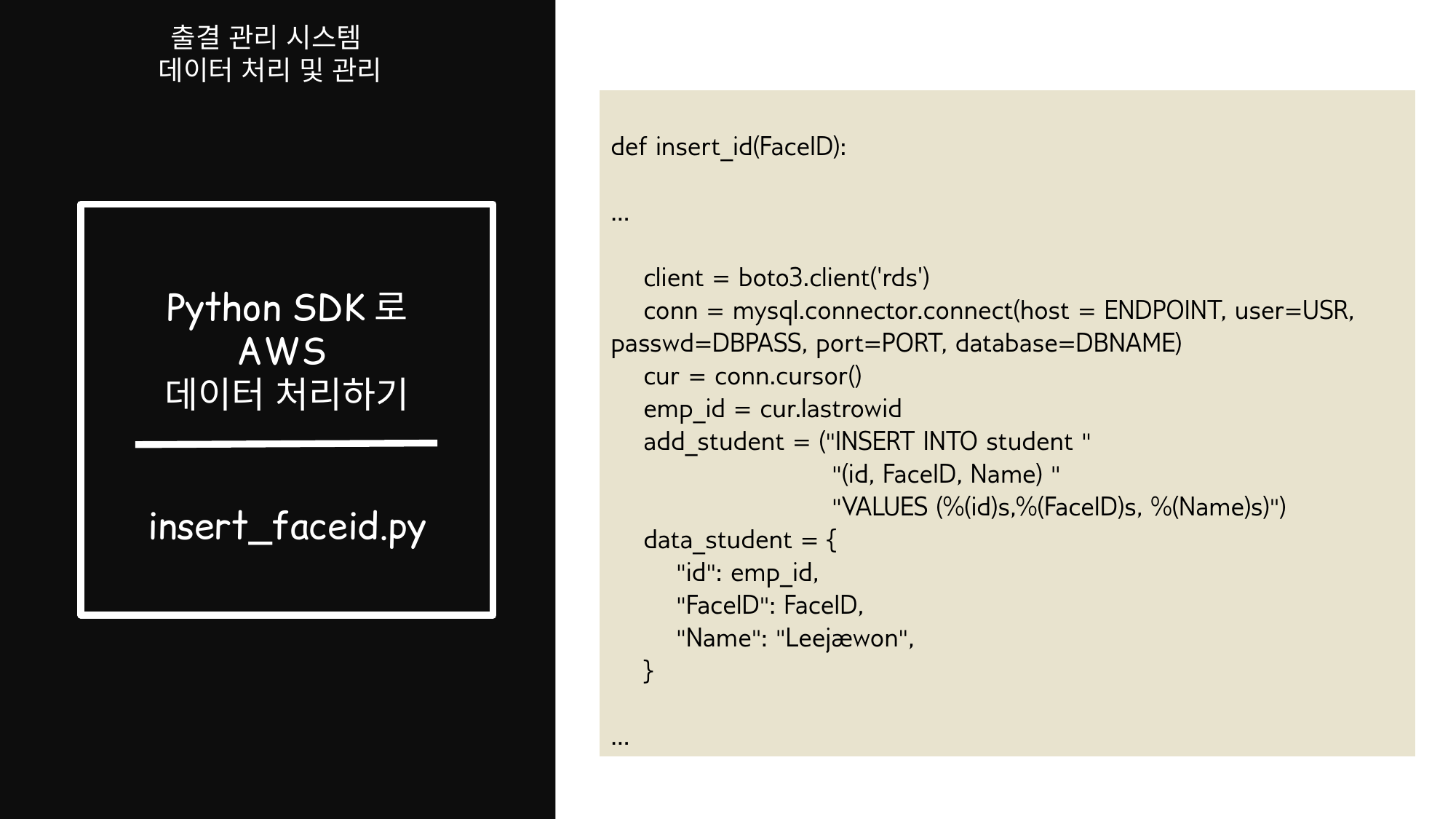

6)

출결 관리 시스템
데이터 처리 및 관리

def insert_id(FaceID):

…

    client = boto3.client('rds')
    conn = mysql.connector.connect(host = ENDPOINT, user=USR, passwd=DBPASS, port=PORT, database=DBNAME)
    cur = conn.cursor()
    emp_id = cur.lastrowid
    add_student = ("INSERT INTO student "
                           "(id, FaceID, Name) "
                           "VALUES (%(id)s,%(FaceID)s, %(Name)s)")
    data_student = {
        "id": emp_id,
        "FaceID": FaceID,
        "Name": "Leejaewon",
    }

...

Python SDK로
AWS
데이터 처리하기

insert_faceid.py